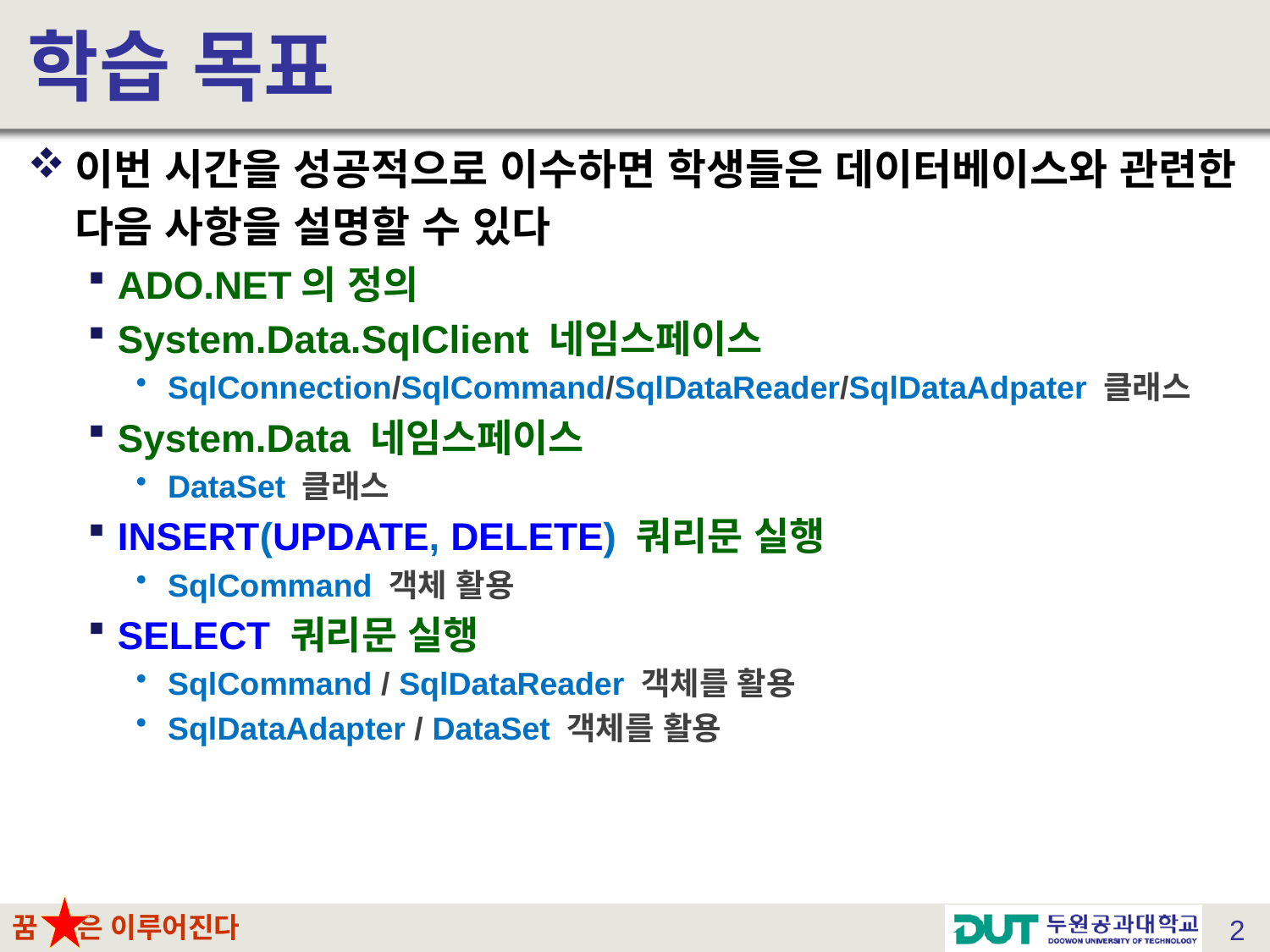

# 학습 목표
이번 시간을 성공적으로 이수하면 학생들은 데이터베이스와 관련한 다음 사항을 설명할 수 있다
ADO.NET의 정의
System.Data.SqlClient 네임스페이스
SqlConnection/SqlCommand/SqlDataReader/SqlDataAdpater 클래스
System.Data 네임스페이스
DataSet 클래스
INSERT(UPDATE, DELETE) 쿼리문 실행
SqlCommand 객체 활용
SELECT 쿼리문 실행
SqlCommand / SqlDataReader 객체를 활용
SqlDataAdapter / DataSet 객체를 활용